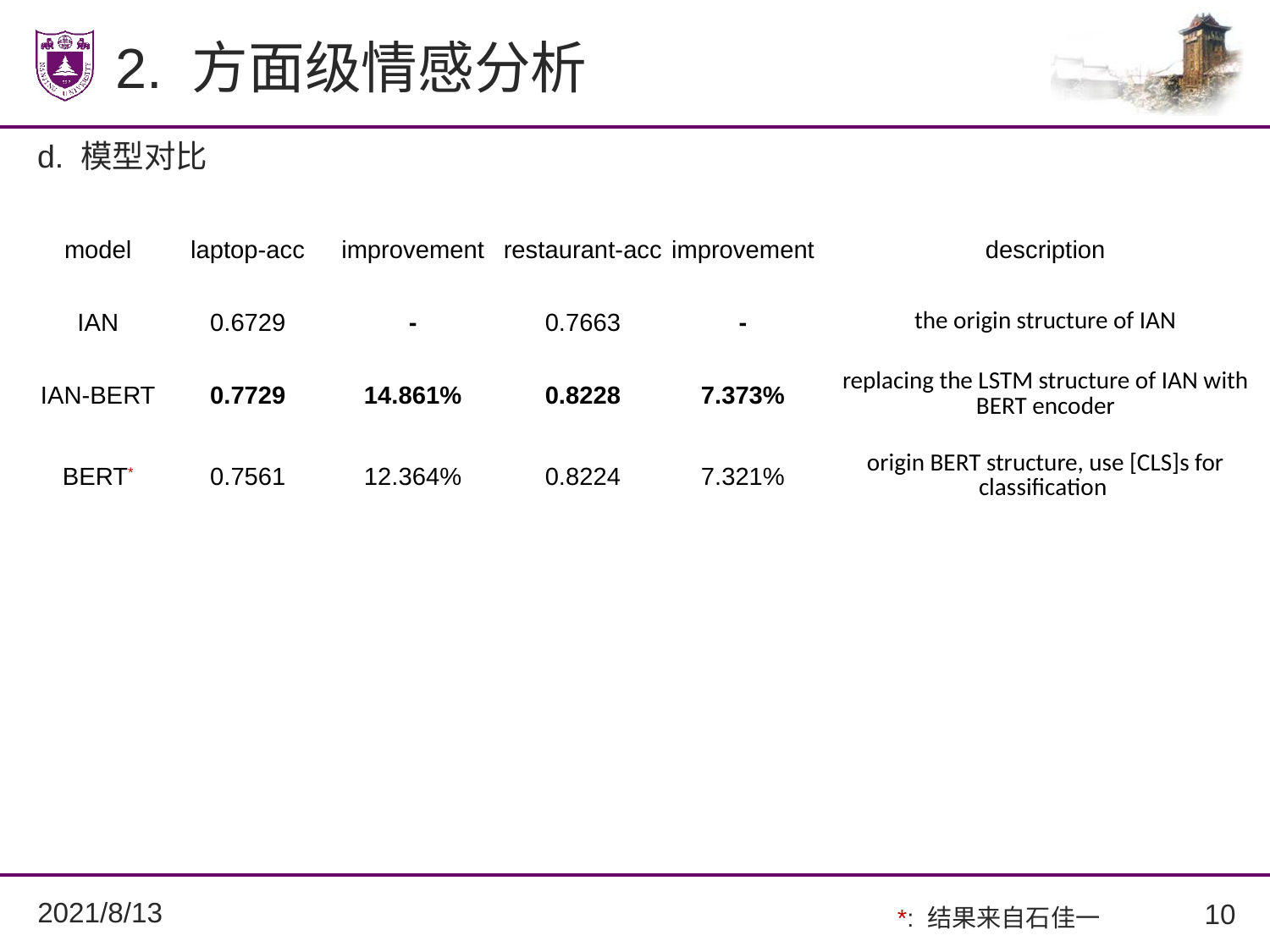

# 2. 方面级情感分析
d. 模型对比
| model | laptop-acc | improvement | restaurant-acc | improvement | description |
| --- | --- | --- | --- | --- | --- |
| IAN | 0.6729 | - | 0.7663 | - | the origin structure of IAN |
| IAN-BERT | 0.7729 | 14.861% | 0.8228 | 7.373% | replacing the LSTM structure of IAN with BERT encoder |
| BERT\* | 0.7561 | 12.364% | 0.8224 | 7.321% | origin BERT structure, use [CLS]s for classification |
*: 结果来自石佳一